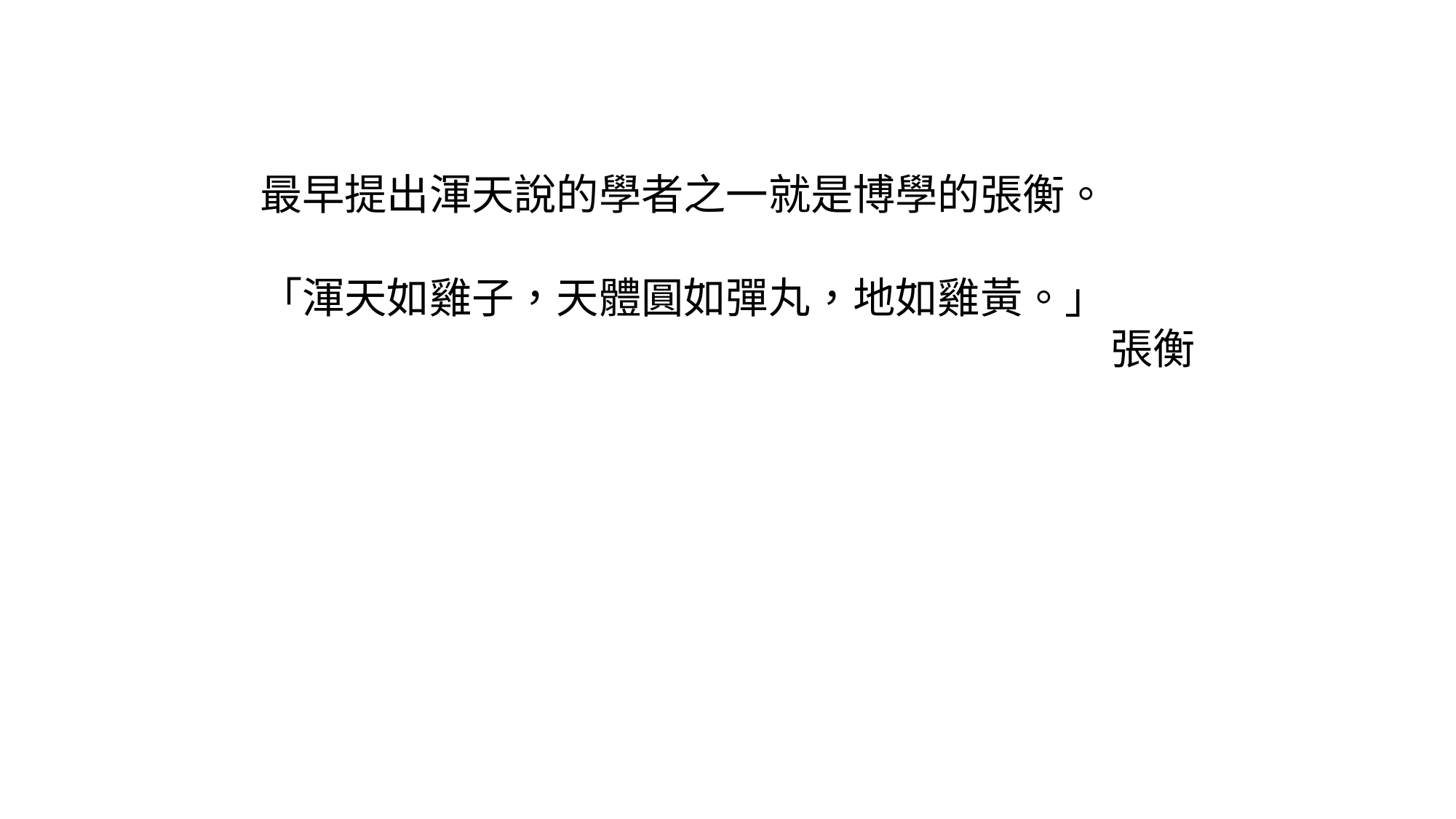

最早提出渾天說的學者之一就是博學的張衡。
「渾天如雞子，天體圓如彈丸，地如雞黃。」
張衡